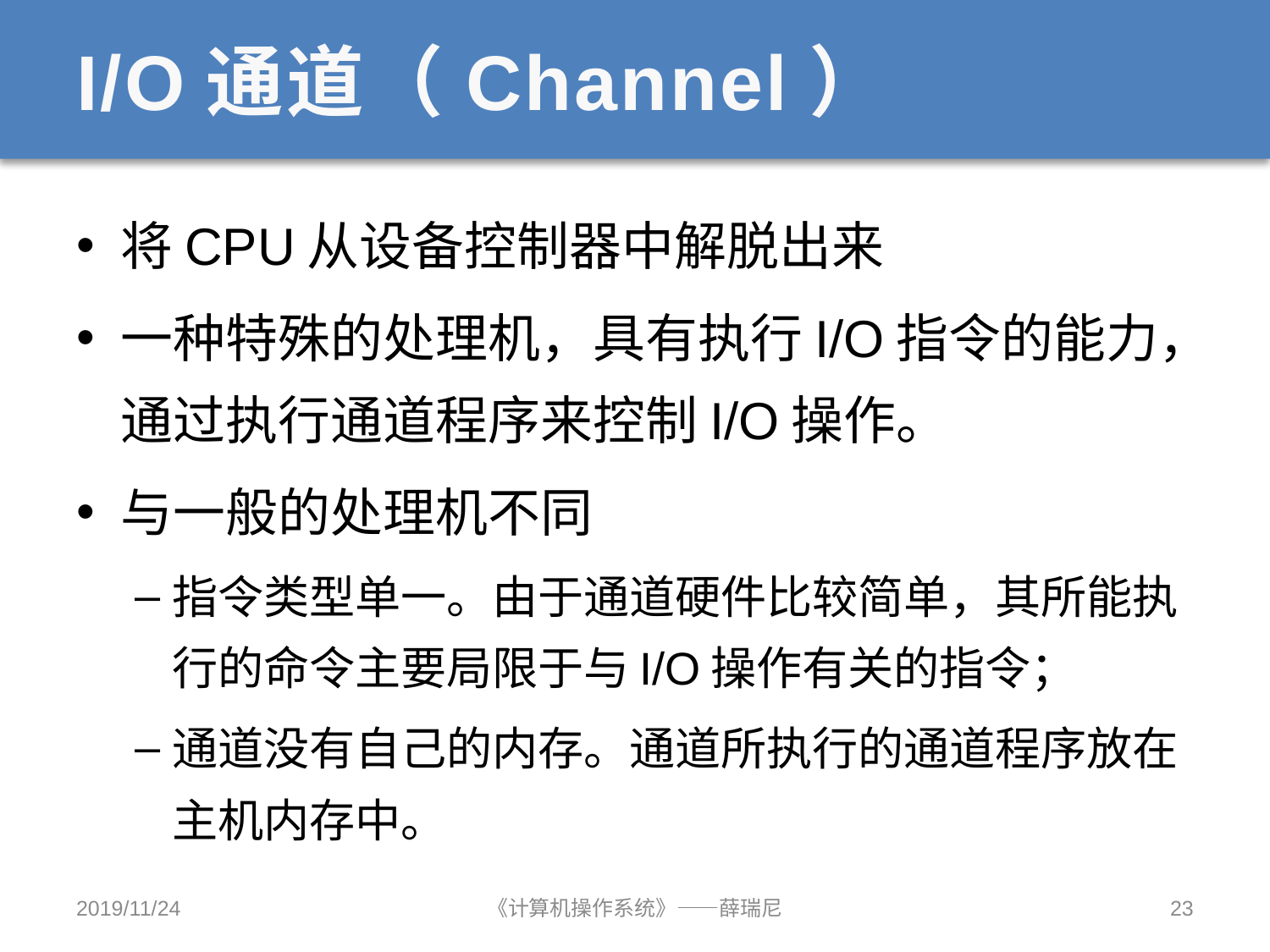

# I/O通道（Channel）
将CPU从设备控制器中解脱出来
一种特殊的处理机，具有执行I/O指令的能力，通过执行通道程序来控制I/O操作。
与一般的处理机不同
指令类型单一。由于通道硬件比较简单，其所能执行的命令主要局限于与I/O操作有关的指令；
通道没有自己的内存。通道所执行的通道程序放在主机内存中。

2019/11/24
《计算机操作系统》——薛瑞尼
23